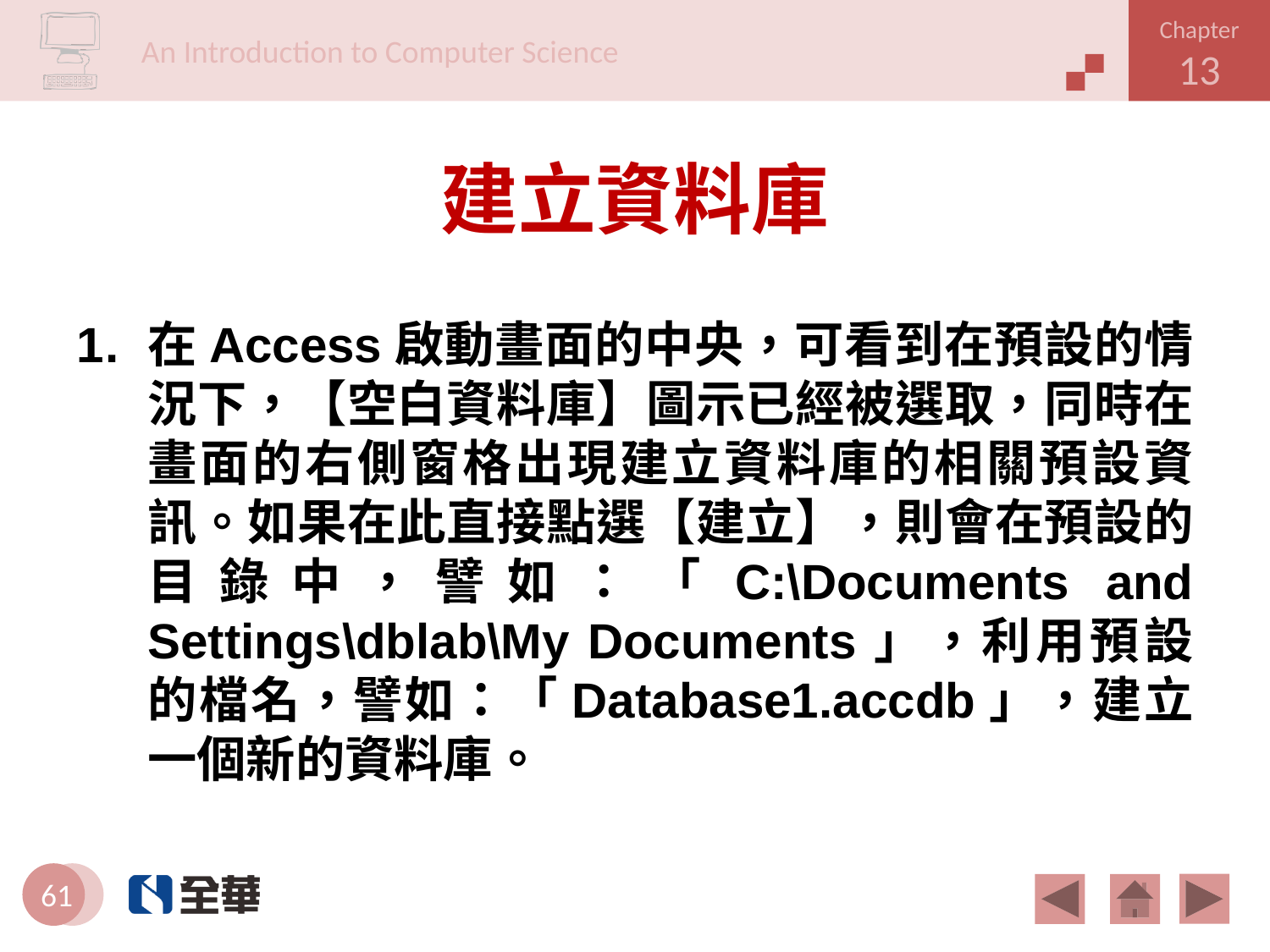

# 建立資料庫
在Access啟動畫面的中央，可看到在預設的情況下，【空白資料庫】圖示已經被選取，同時在畫面的右側窗格出現建立資料庫的相關預設資訊。如果在此直接點選【建立】，則會在預設的目錄中，譬如：「C:\Documents and Settings\dblab\My Documents」，利用預設的檔名，譬如：「Database1.accdb」，建立一個新的資料庫。